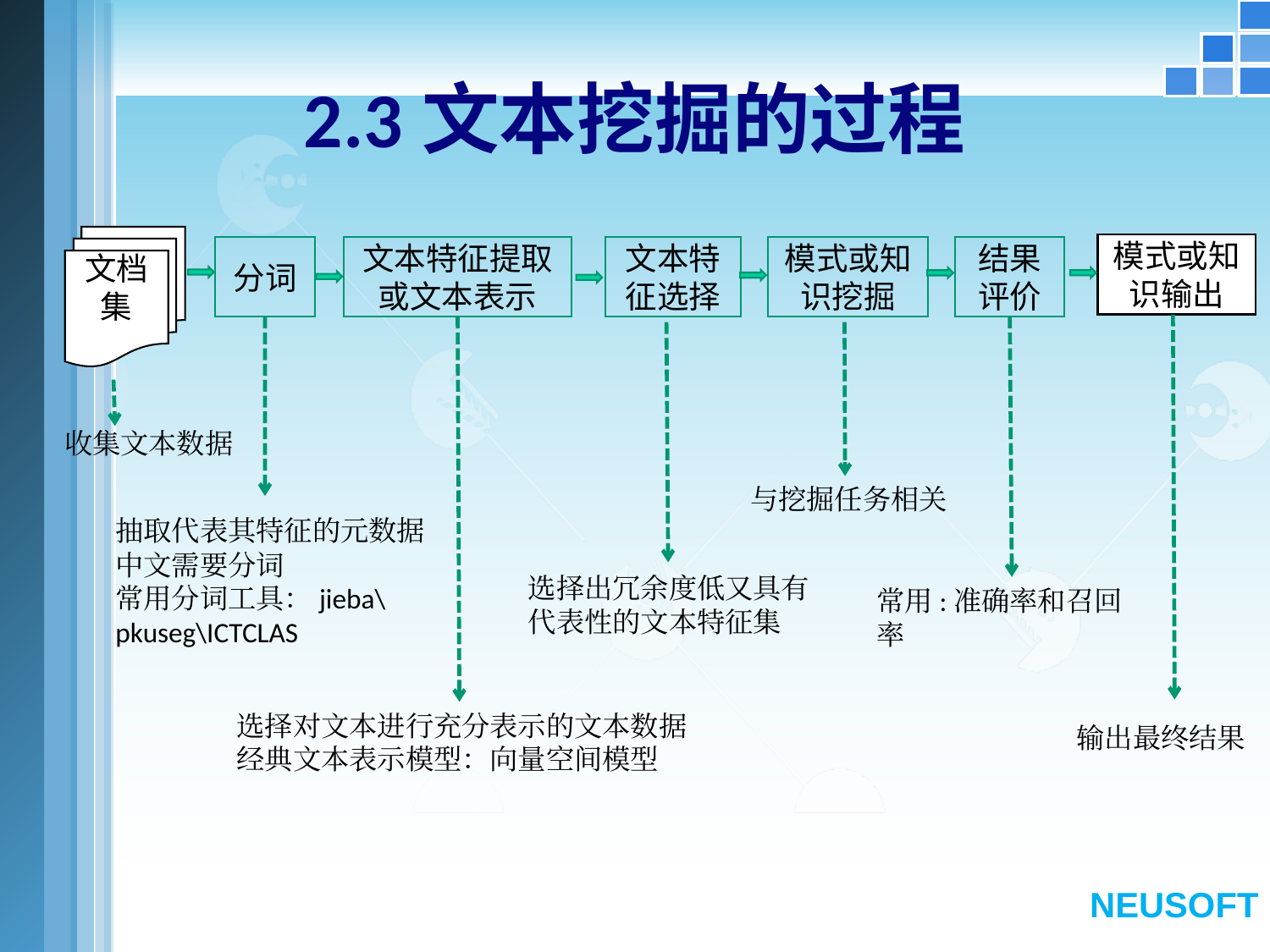

# 2.3文本挖掘的过程
文档集

模式或知识输出
分词
文本特征提取或文本表示
文本特征选择
模式或知识挖掘
结果评价

收集文本数据
与挖掘任务相关
抽取代表其特征的元数据
中文需要分词
常用分词工具：jieba\pkuseg\ICTCLAS
选择出冗余度低又具有代表性的文本特征集
常用:准确率和召回率
选择对文本进行充分表示的文本数据
经典文本表示模型：向量空间模型
输出最终结果